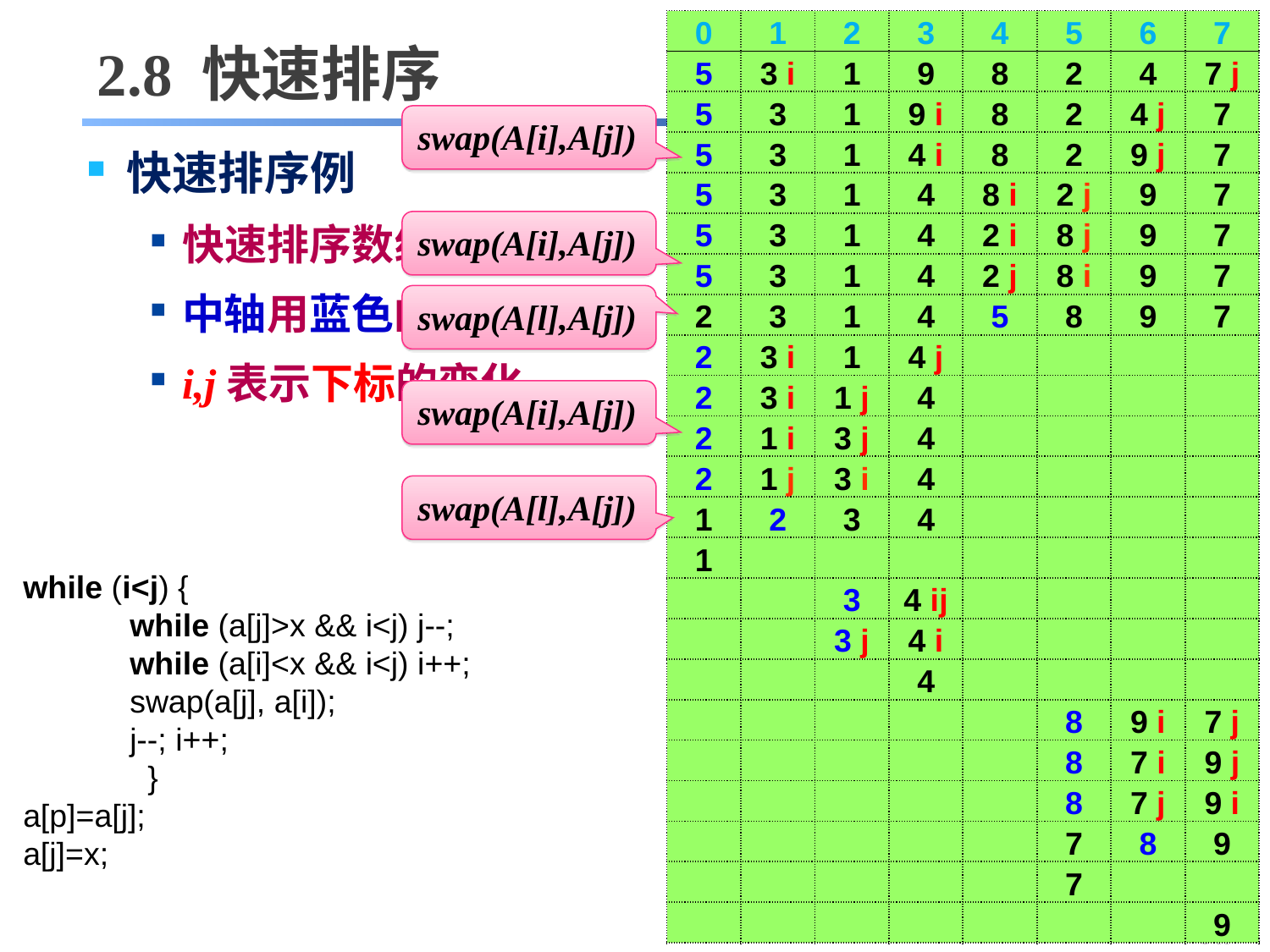

| 0 | 1 | 2 | 3 | 4 | 5 | 6 | 7 |
| --- | --- | --- | --- | --- | --- | --- | --- |
| 5 | 3 i | 1 | 9 | 8 | 2 | 4 | 7 j |
| 5 | 3 | 1 | 9 i | 8 | 2 | 4 j | 7 |
| 5 | 3 | 1 | 4 i | 8 | 2 | 9 j | 7 |
| 5 | 3 | 1 | 4 | 8 i | 2 j | 9 | 7 |
| 5 | 3 | 1 | 4 | 2 i | 8 j | 9 | 7 |
| 5 | 3 | 1 | 4 | 2 j | 8 i | 9 | 7 |
| 2 | 3 | 1 | 4 | 5 | 8 | 9 | 7 |
| 2 | 3 i | 1 | 4 j |  |  |  |  |
| 2 | 3 i | 1 j | 4 |  |  |  |  |
| 2 | 1 i | 3 j | 4 |  |  |  |  |
| 2 | 1 j | 3 i | 4 |  |  |  |  |
| 1 | 2 | 3 | 4 |  |  |  |  |
| 1 |  |  |  |  |  |  |  |
|  |  | 3 | 4 ij |  |  |  |  |
|  |  | 3 j | 4 i |  |  |  |  |
|  |  |  | 4 |  |  |  |  |
|  |  |  |  |  | 8 | 9 i | 7 j |
|  |  |  |  |  | 8 | 7 i | 9 j |
|  |  |  |  |  | 8 | 7 j | 9 i |
|  |  |  |  |  | 7 | 8 | 9 |
|  |  |  |  |  | 7 |  |  |
|  |  |  |  |  |  |  | 9 |
# 2.8 快速排序
swap(A[i],A[j])
快速排序例
快速排序数组的变化。
中轴用蓝色的字表示。
i,j表示下标的变化。

swap(A[i],A[j])
swap(A[l],A[j])
swap(A[i],A[j])
swap(A[l],A[j])
while (i<j) {
            while (a[j]>x && i<j) j--;
            while (a[i]<x && i<j) i++;
            swap(a[j], a[i]);
            j--; i++;
              }
a[p]=a[j];
a[j]=x;